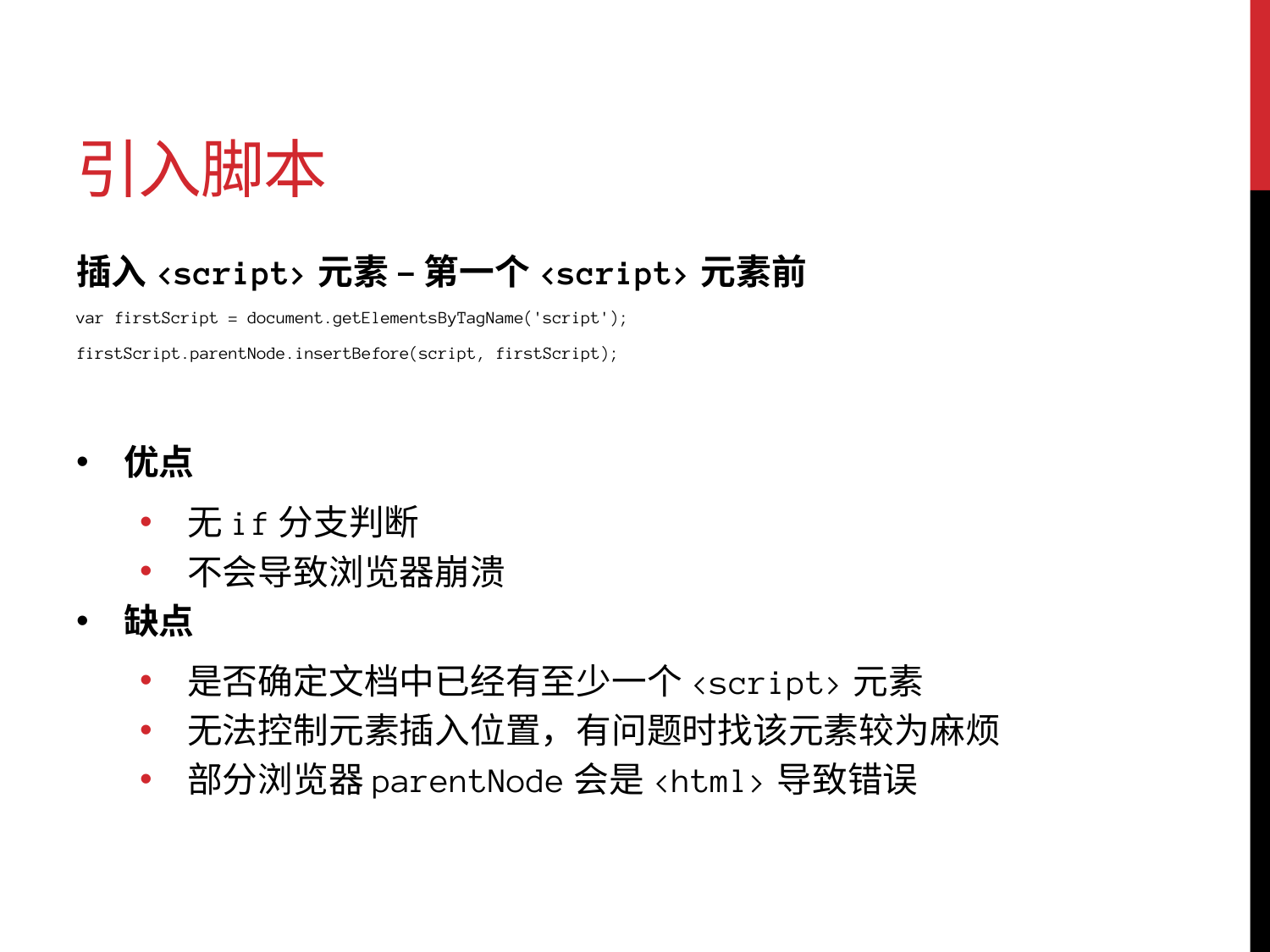

# 引入脚本
插入<script>元素 – 第一个<script>元素前
var firstScript = document.getElementsByTagName('script');
firstScript.parentNode.insertBefore(script, firstScript);

优点
无if分支判断
不会导致浏览器崩溃
缺点
是否确定文档中已经有至少一个<script>元素
无法控制元素插入位置，有问题时找该元素较为麻烦
部分浏览器parentNode会是<html>导致错误